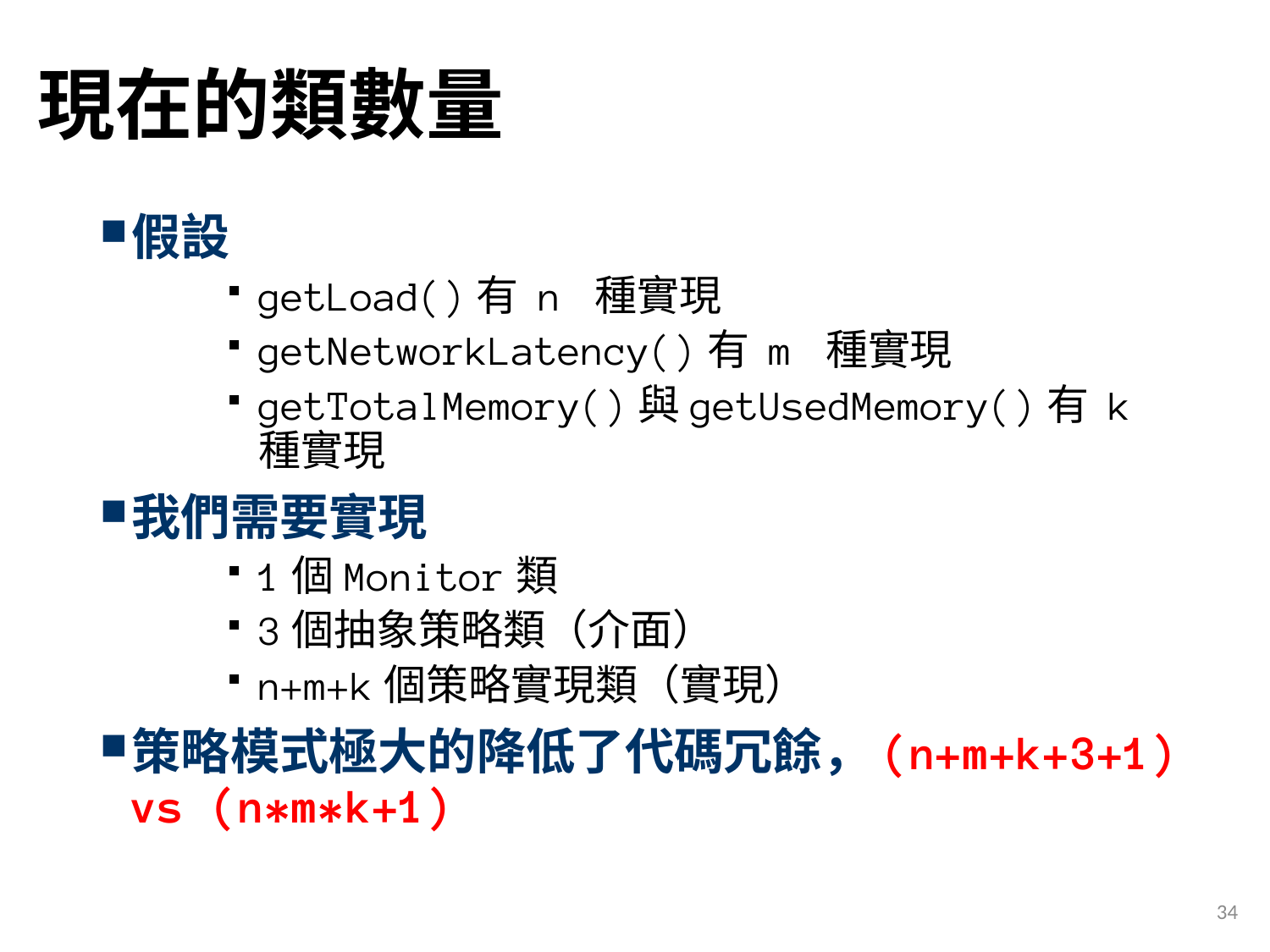

# 現在的類數量
假設
getLoad()有 n 種實現
getNetworkLatency()有 m 種實現
getTotalMemory()與getUsedMemory()有 k 種實現
我們需要實現
1個Monitor類
3個抽象策略類（介面）
n+m+k個策略實現類（實現）
策略模式極大的降低了代碼冗餘，(n+m+k+3+1) vs (n*m*k+1)
34